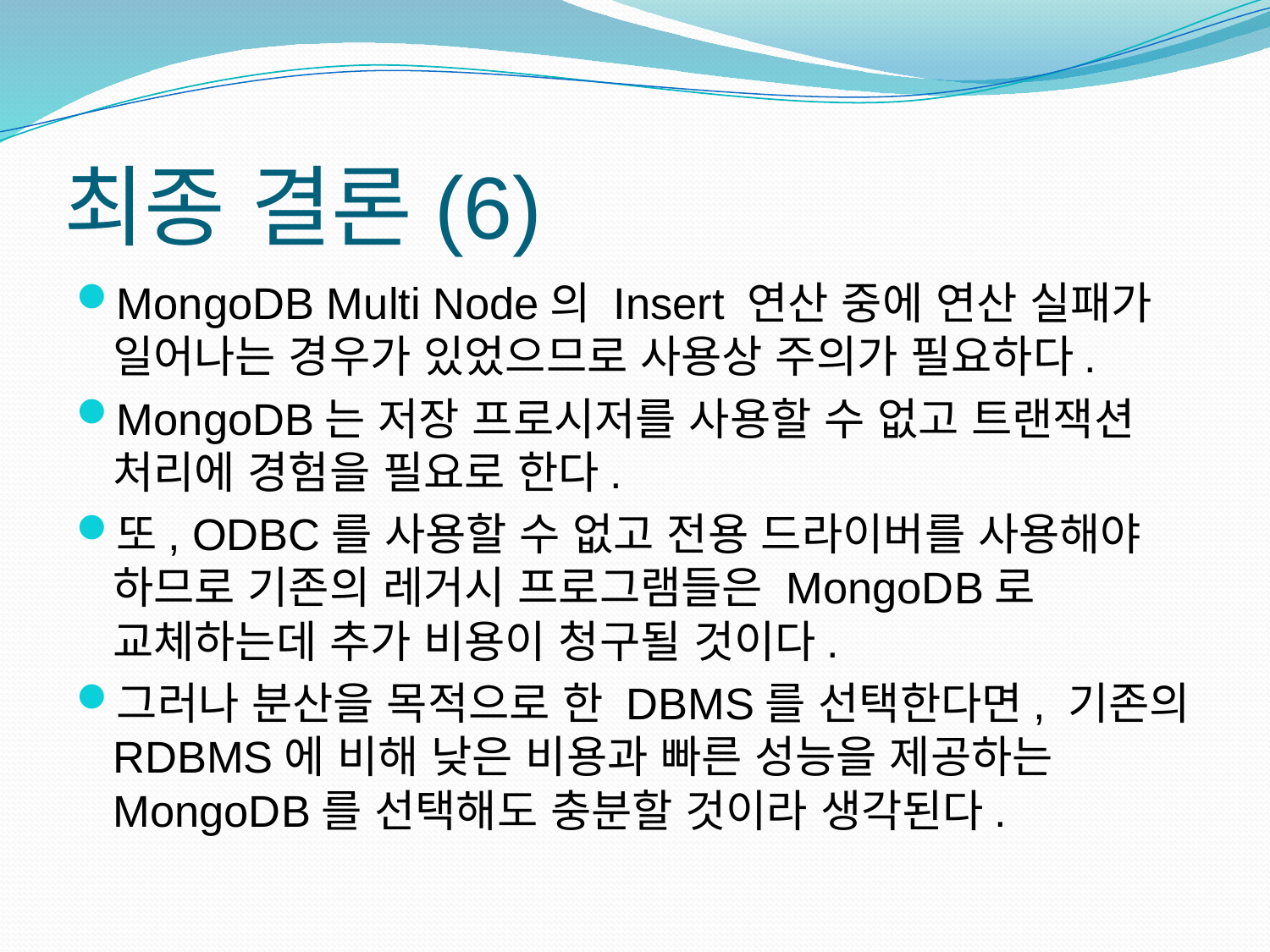

# 최종 결론(6)
MongoDB Multi Node의 Insert 연산 중에 연산 실패가 일어나는 경우가 있었으므로 사용상 주의가 필요하다.
MongoDB는 저장 프로시저를 사용할 수 없고 트랜잭션 처리에 경험을 필요로 한다.
또, ODBC를 사용할 수 없고 전용 드라이버를 사용해야 하므로 기존의 레거시 프로그램들은 MongoDB로 교체하는데 추가 비용이 청구될 것이다.
그러나 분산을 목적으로 한 DBMS를 선택한다면, 기존의 RDBMS에 비해 낮은 비용과 빠른 성능을 제공하는 MongoDB를 선택해도 충분할 것이라 생각된다.